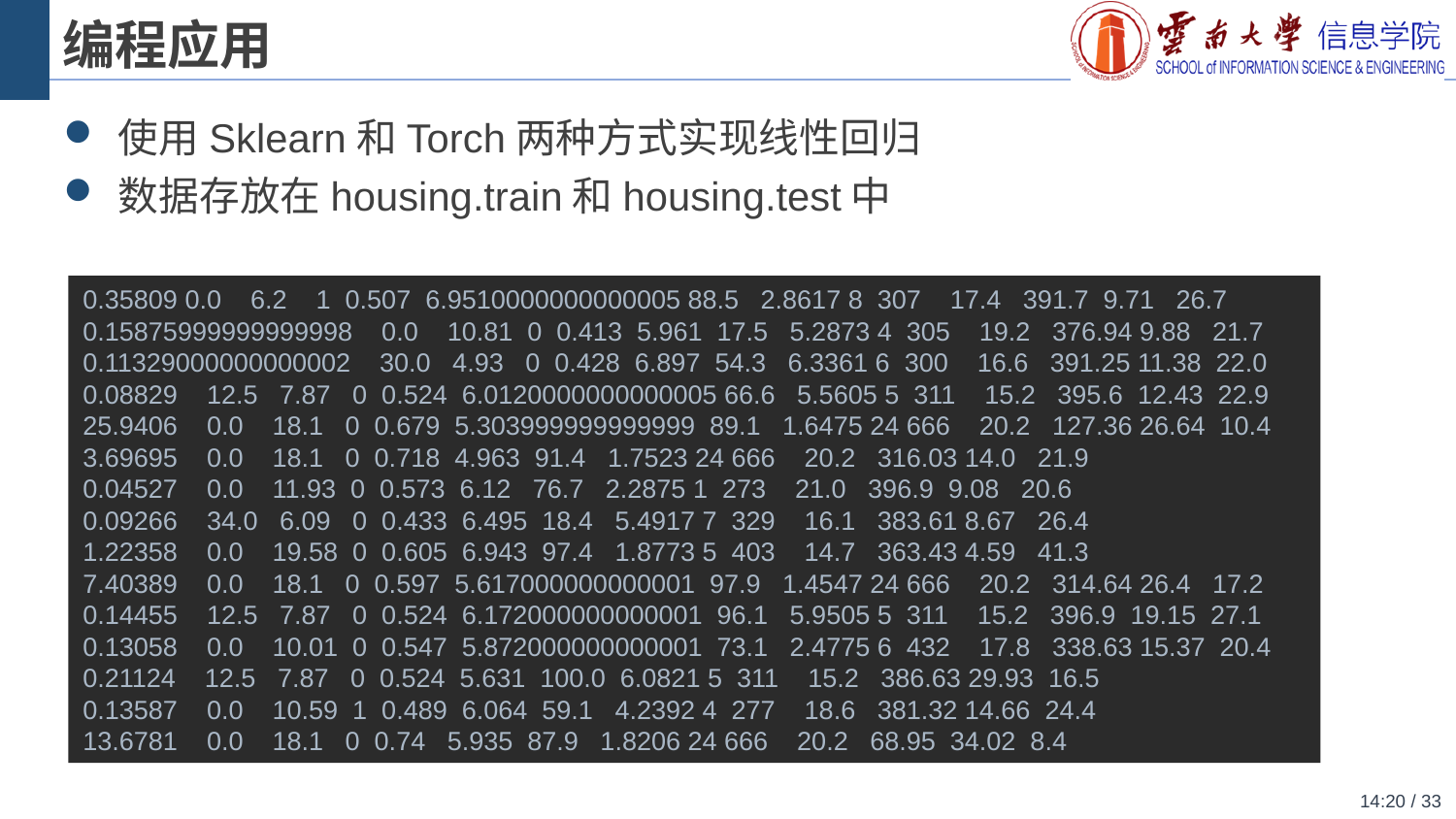

# 编程应用
使用Sklearn和Torch两种方式实现线性回归
数据存放在housing.train和housing.test中

0.35809 0.0    6.2    1  0.507  6.9510000000000005 88.5   2.8617 8  307    17.4   391.7  9.71   26.7
0.15875999999999998    0.0    10.81  0  0.413  5.961  17.5   5.2873 4  305    19.2   376.94 9.88   21.7
0.11329000000000002    30.0   4.93   0  0.428  6.897  54.3   6.3361 6  300    16.6   391.25 11.38  22.0
0.08829    12.5   7.87   0  0.524  6.0120000000000005 66.6   5.5605 5  311    15.2   395.6  12.43  22.9
25.9406    0.0    18.1   0  0.679  5.303999999999999  89.1   1.6475 24 666    20.2   127.36 26.64  10.4
3.69695    0.0    18.1   0  0.718  4.963  91.4   1.7523 24 666    20.2   316.03 14.0   21.9
0.04527    0.0    11.93  0  0.573  6.12   76.7   2.2875 1  273    21.0   396.9  9.08   20.6
0.09266    34.0   6.09   0  0.433  6.495  18.4   5.4917 7  329    16.1   383.61 8.67   26.4
1.22358    0.0    19.58  0  0.605  6.943  97.4   1.8773 5  403    14.7   363.43 4.59   41.3
7.40389    0.0    18.1   0  0.597  5.617000000000001  97.9   1.4547 24 666    20.2   314.64 26.4   17.2
0.14455    12.5   7.87   0  0.524  6.172000000000001  96.1   5.9505 5  311    15.2   396.9  19.15  27.1
0.13058    0.0    10.01  0  0.547  5.872000000000001  73.1   2.4775 6  432    17.8   338.63 15.37  20.4
0.21124    12.5   7.87   0  0.524  5.631  100.0  6.0821 5  311    15.2   386.63 29.93  16.5
0.13587    0.0    10.59  1  0.489  6.064  59.1   4.2392 4  277    18.6   381.32 14.66  24.4
13.6781    0.0    18.1   0  0.74   5.935  87.9   1.8206 24 666    20.2   68.95  34.02  8.4